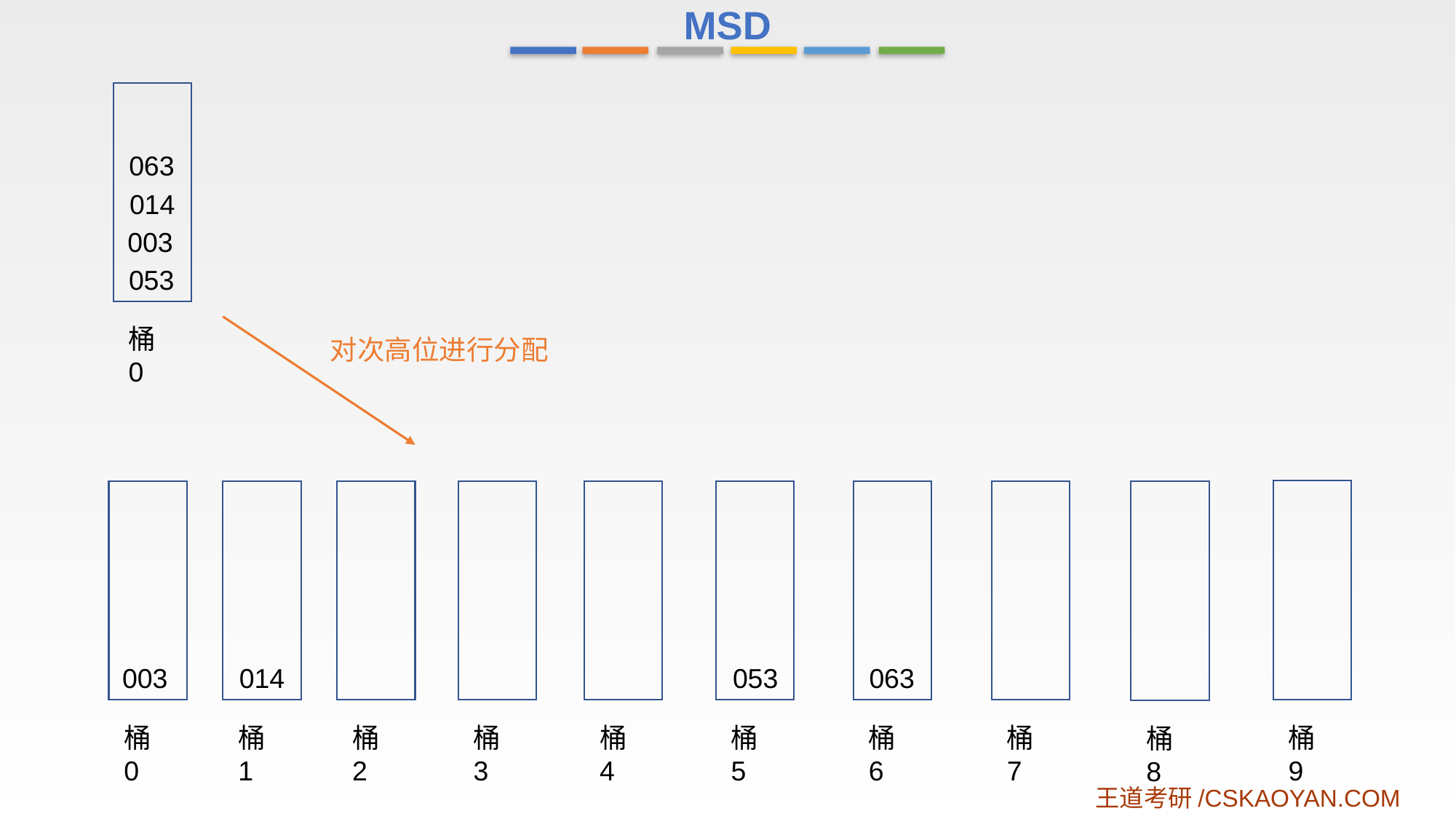

MSD

063
014
003
053
桶0
对次高位进行分配

003
014
053
063
桶0
桶1
桶2
桶3
桶4
桶5
桶6
桶7
桶9
桶8
王道考研/CSKAOYAN.COM